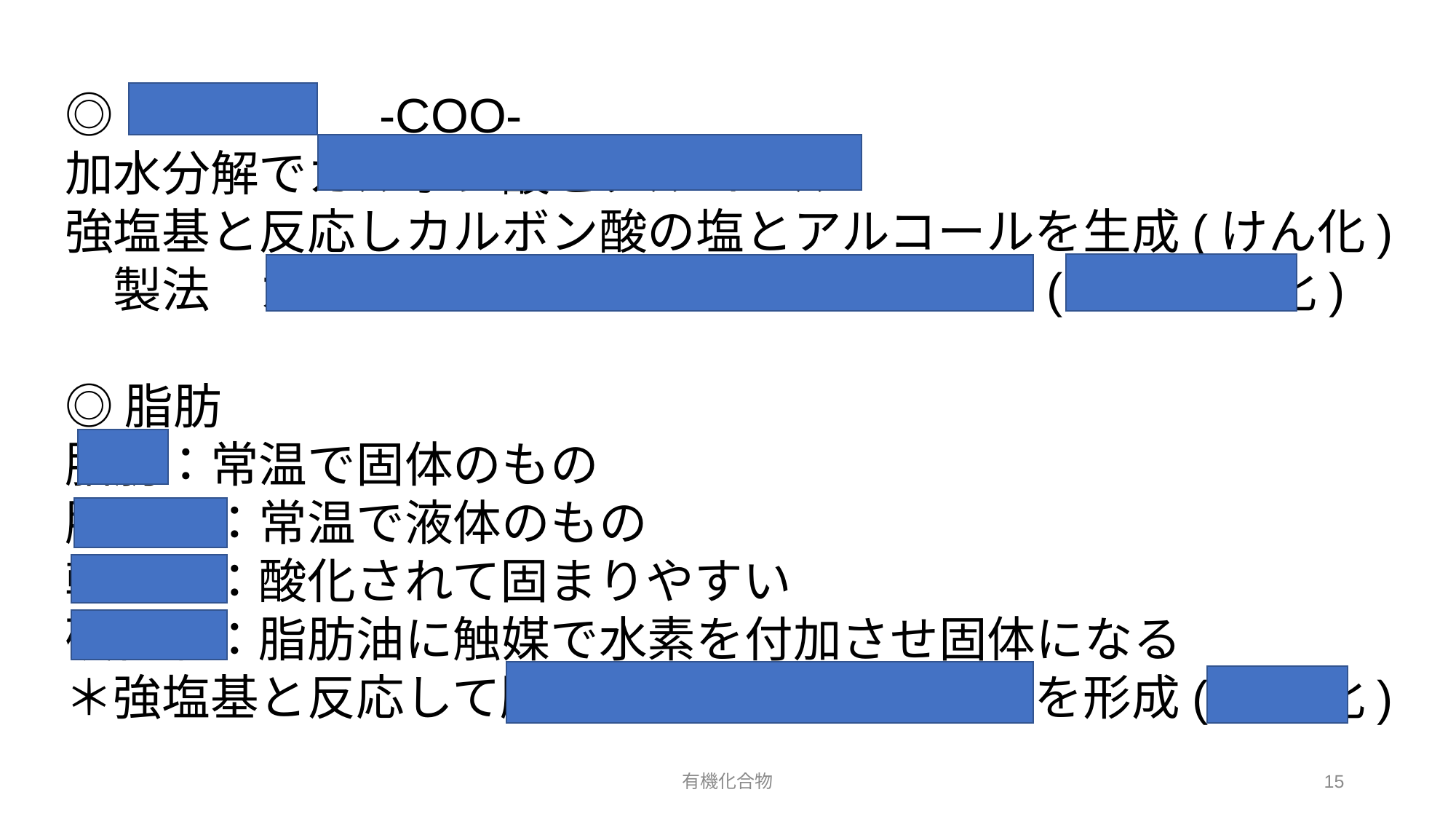

◎エステル　-COO-
加水分解でカルボン酸とアルコール
強塩基と反応しカルボン酸の塩とアルコールを生成(けん化)
　製法　カルボン酸とアルコールの脱水縮合(エステル化)

◎脂肪
脂肪：常温で固体のもの
脂肪油：常温で液体のもの
乾性油：酸化されて固まりやすい
硬化油：脂肪油に触媒で水素を付加させ固体になる
＊強塩基と反応して脂肪酸の塩とグリセリンを形成(けん化)

有機化合物
15